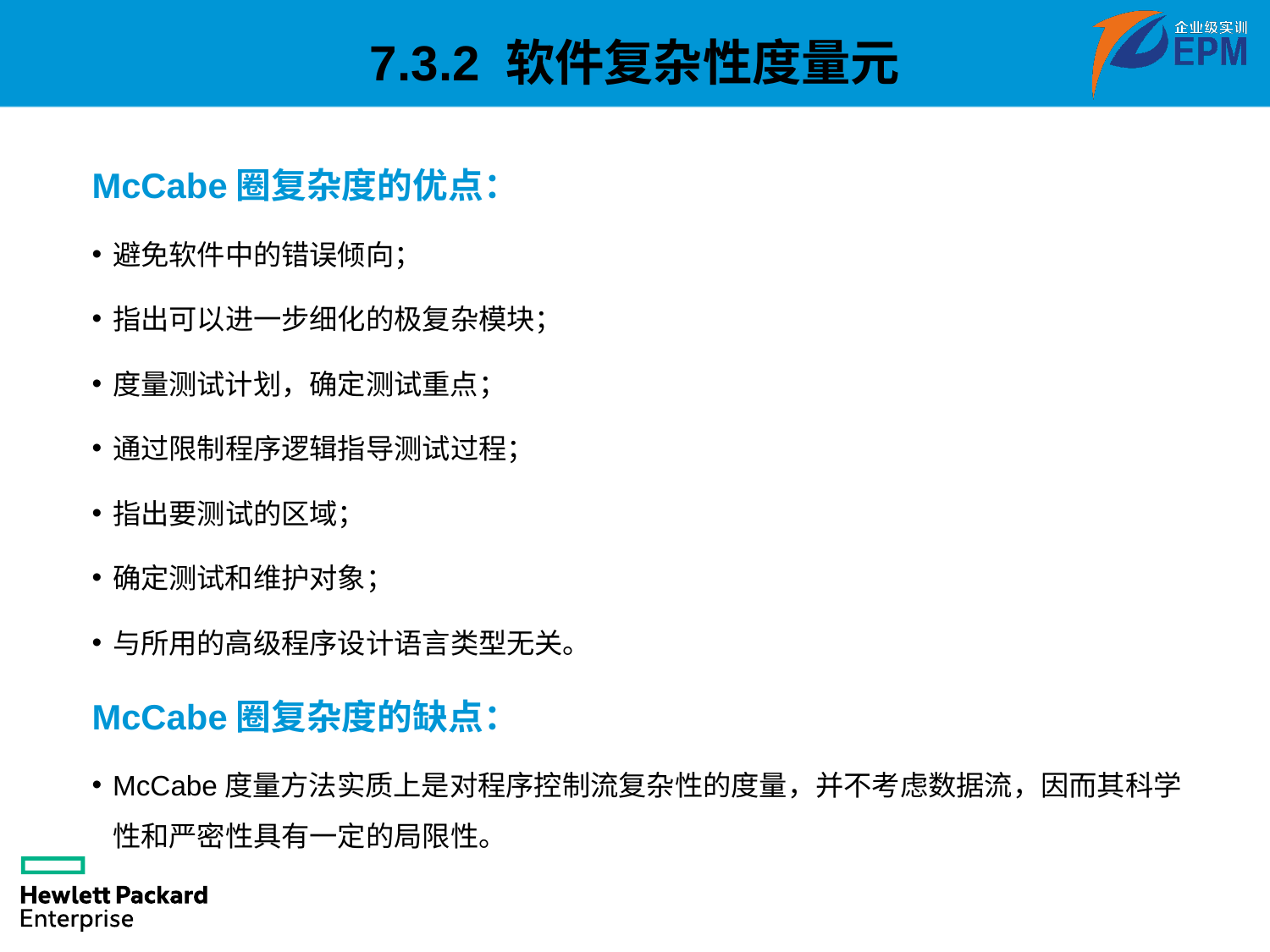

7.3.2 软件复杂性度量元
McCabe圈复杂度的优点：
避免软件中的错误倾向；
指出可以进一步细化的极复杂模块；
度量测试计划，确定测试重点；
通过限制程序逻辑指导测试过程；
指出要测试的区域；
确定测试和维护对象；
与所用的高级程序设计语言类型无关。
McCabe圈复杂度的缺点：
McCabe度量方法实质上是对程序控制流复杂性的度量，并不考虑数据流，因而其科学性和严密性具有一定的局限性。